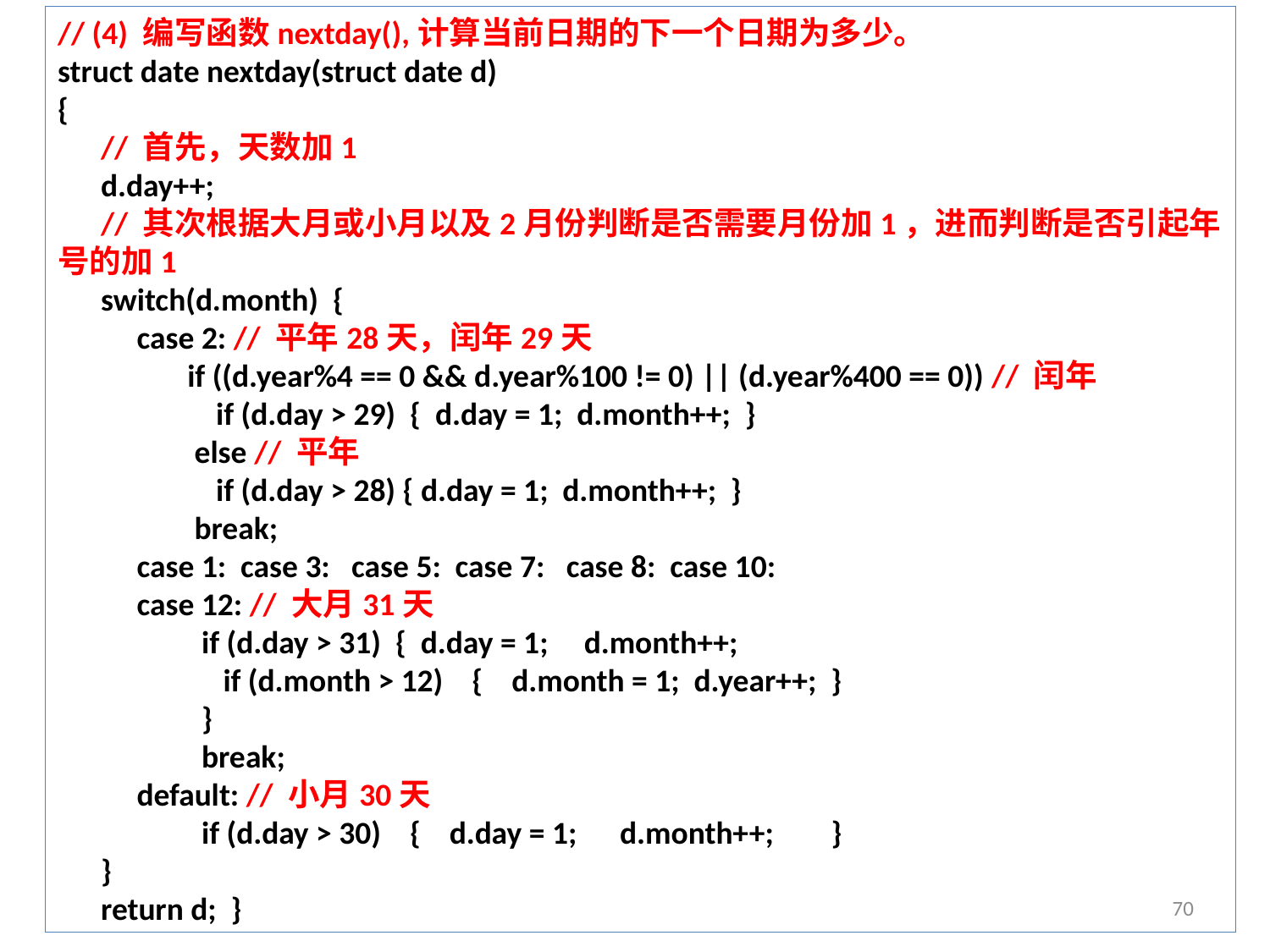

// (4) 编写函数nextday(),计算当前日期的下一个日期为多少。
struct date nextday(struct date d)
{
      // 首先，天数加1
      d.day++;
      // 其次根据大月或小月以及2月份判断是否需要月份加1，进而判断是否引起年号的加1
      switch(d.month)  {
           case 2: // 平年28天，闰年29天
                  if ((d.year%4 == 0 && d.year%100 != 0) || (d.year%400 == 0)) // 闰年
                      if (d.day > 29)  {  d.day = 1;  d.month++;  }
                   else // 平年
                      if (d.day > 28) { d.day = 1;  d.month++;  }
                   break;
           case 1:  case 3:   case 5:  case 7:   case 8:  case 10:
           case 12: // 大月31天
                    if (d.day > 31)  {  d.day = 1;     d.month++;
                       if (d.month > 12)    {    d.month = 1;  d.year++;  }
                    }
                    break;
           default: // 小月30天
                    if (d.day > 30)    {    d.day = 1;      d.month++;        }
      }
      return d;  }
70